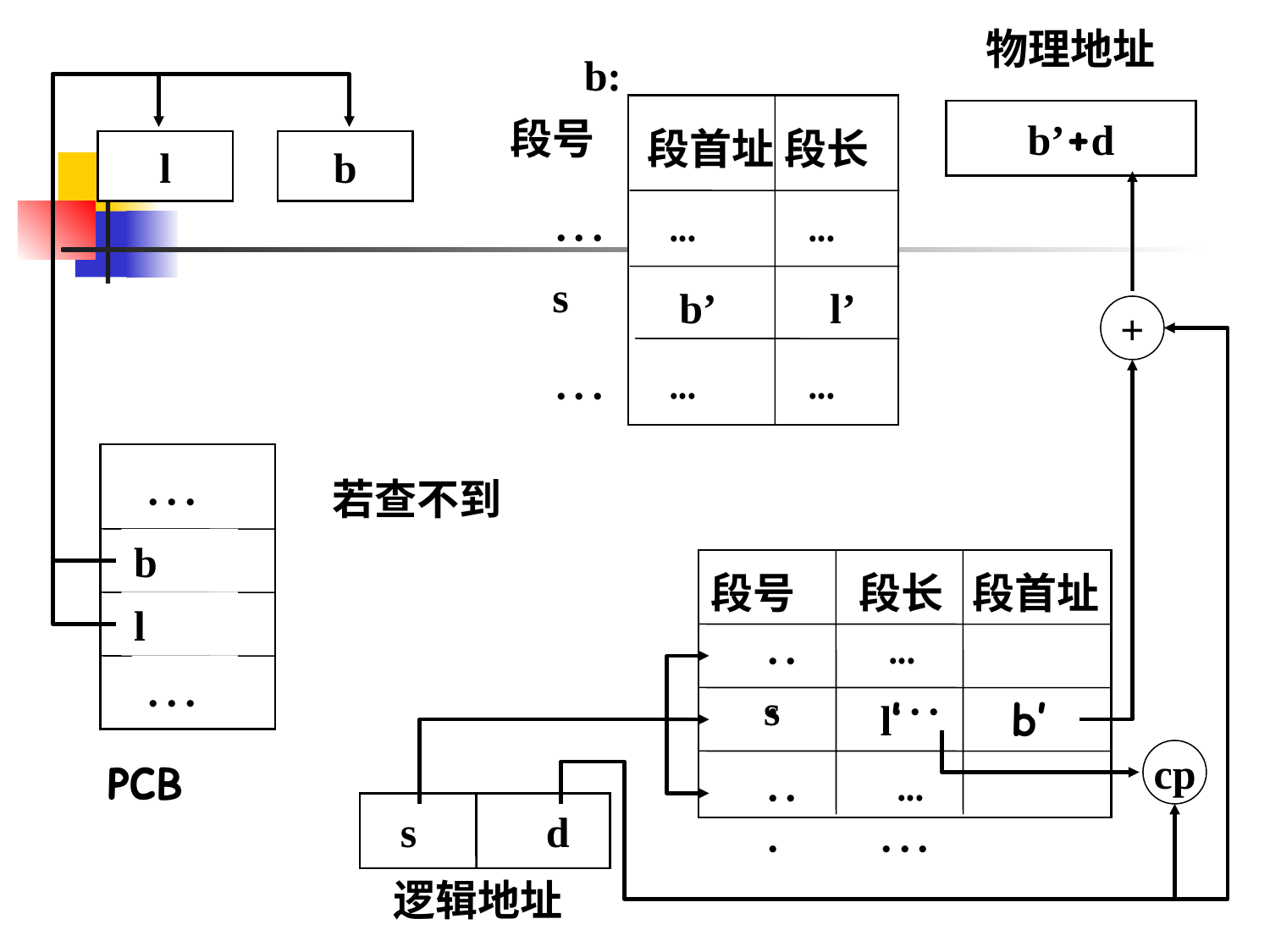

物理地址
b’+d
b:

段号
段首址 段长
l
b

...

…      …
s

  b’           l’
+

...
…      …

...
若查不到

b

段号
段长   段首址

l
...
 …          ...

...

s

  l’      b’

cp

PCB

...
  …          ...
s       d

逻辑地址